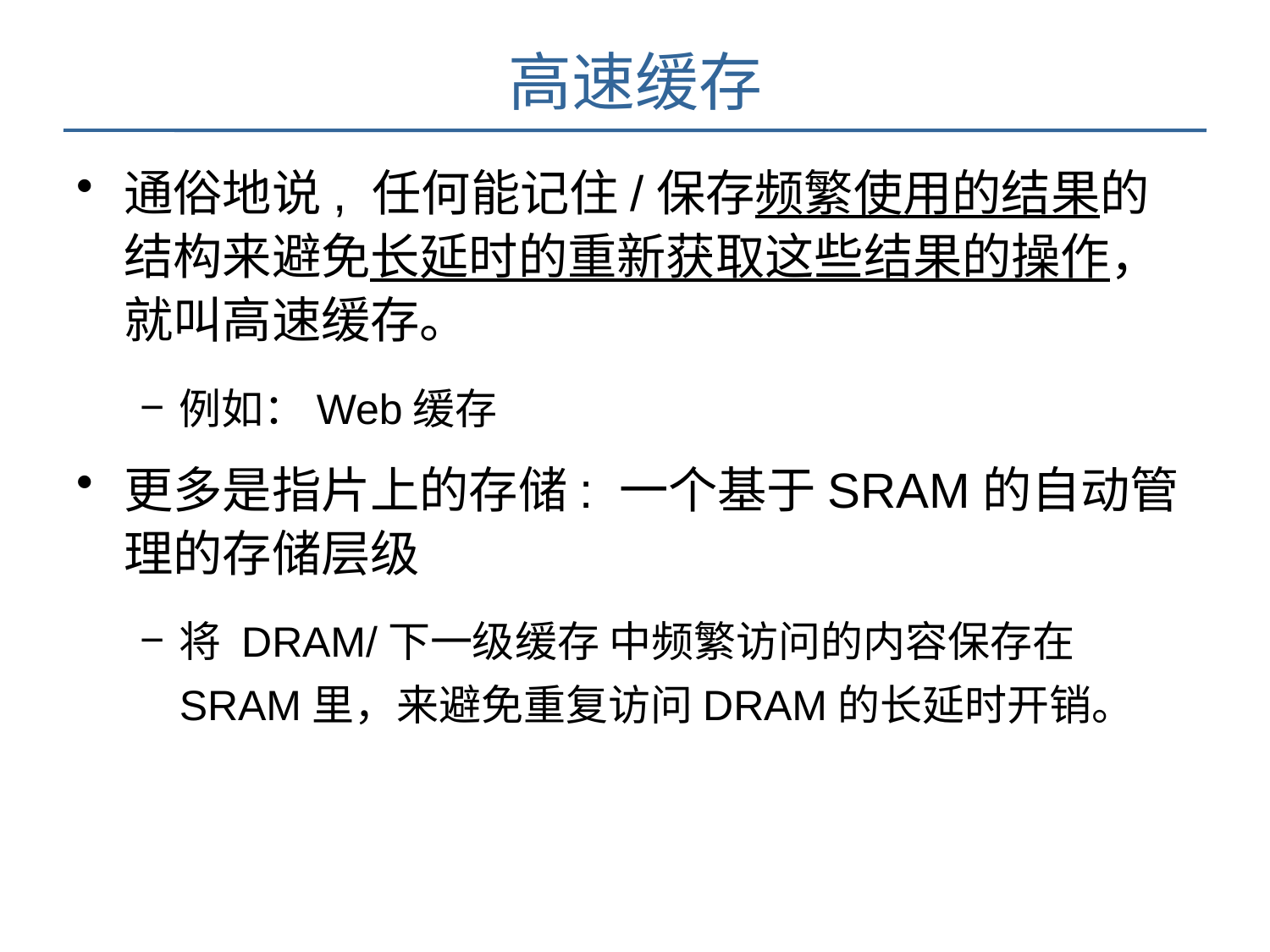

# 高速缓存
通俗地说, 任何能记住/保存频繁使用的结果的结构来避免长延时的重新获取这些结果的操作，就叫高速缓存。
例如：Web缓存
更多是指片上的存储: 一个基于SRAM的自动管理的存储层级
将 DRAM/下一级缓存 中频繁访问的内容保存在SRAM里，来避免重复访问DRAM的长延时开销。